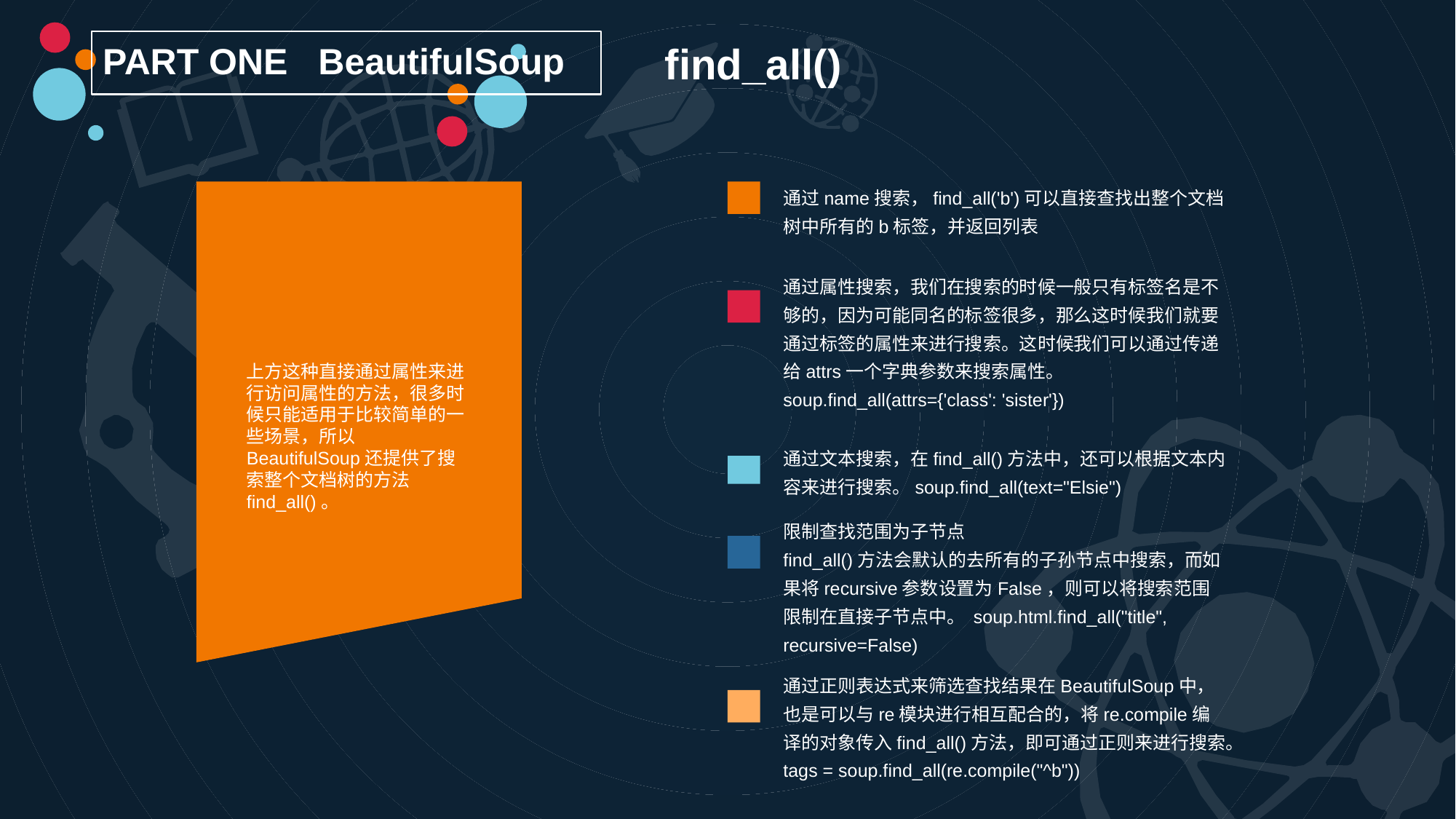

PART ONE   BeautifulSoup
find_all()
通过name搜索，find_all('b')可以直接查找出整个文档树中所有的b标签，并返回列表

通过属性搜索，我们在搜索的时候一般只有标签名是不够的，因为可能同名的标签很多，那么这时候我们就要通过标签的属性来进行搜索。这时候我们可以通过传递给attrs一个字典参数来搜索属性。
soup.find_all(attrs={'class': 'sister'})

上方这种直接通过属性来进行访问属性的方法，很多时候只能适用于比较简单的一些场景，所以BeautifulSoup还提供了搜索整个文档树的方法find_all()。
通过文本搜索，在find_all()方法中，还可以根据文本内容来进行搜索。soup.find_all(text="Elsie")

限制查找范围为子节点
find_all()方法会默认的去所有的子孙节点中搜索，而如果将recursive参数设置为False，则可以将搜索范围限制在直接子节点中。 soup.html.find_all("title", recursive=False)

通过正则表达式来筛选查找结果在BeautifulSoup中，也是可以与re模块进行相互配合的，将re.compile编译的对象传入find_all()方法，即可通过正则来进行搜索。
tags = soup.find_all(re.compile("^b"))